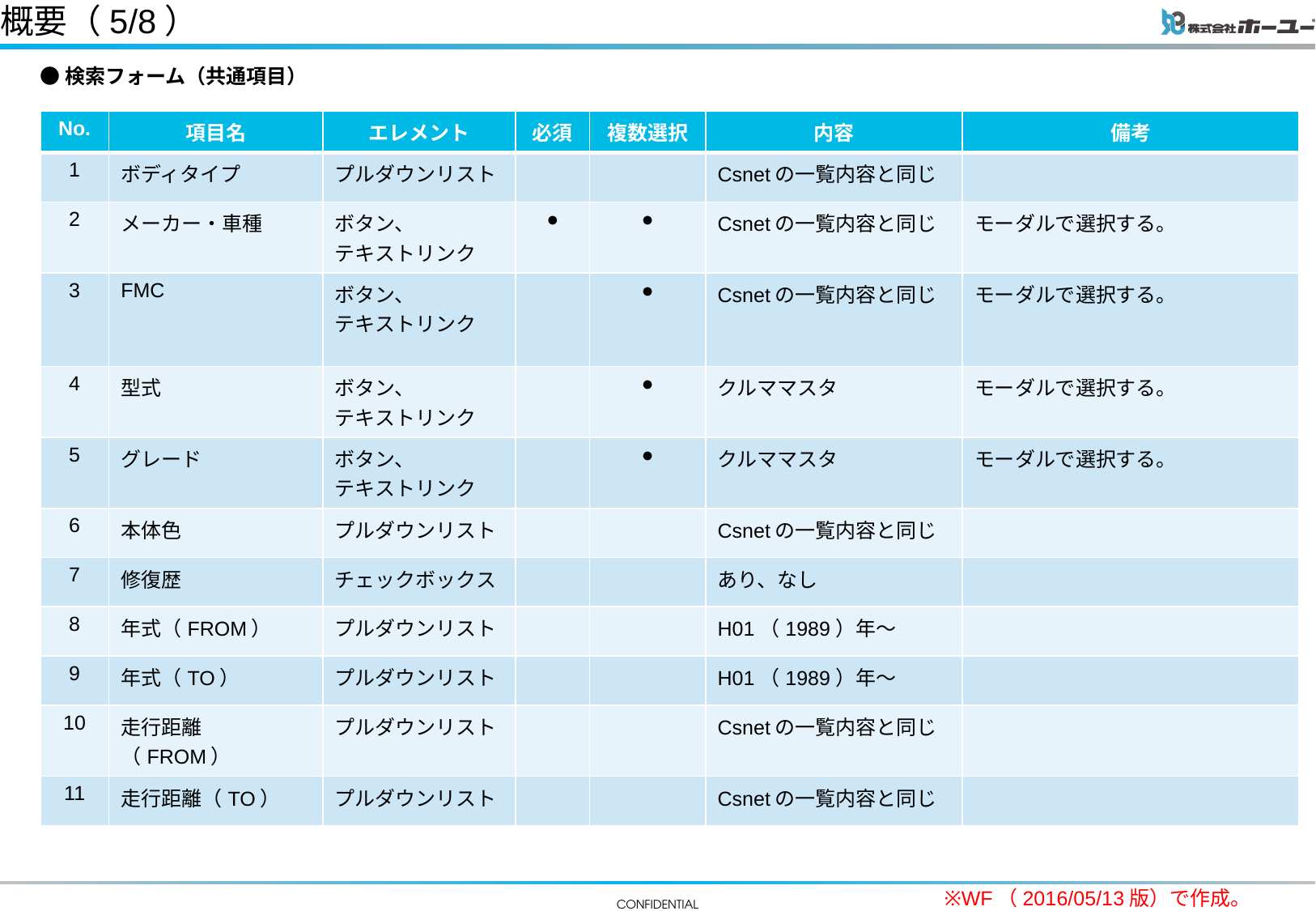

# 概要（5/8）
●検索フォーム（共通項目）
| No. | 項目名 | エレメント | 必須 | 複数選択 | 内容 | 備考 |
| --- | --- | --- | --- | --- | --- | --- |
| 1 | ボディタイプ | プルダウンリスト |  |  | Csnetの一覧内容と同じ |  |
| 2 | メーカー・車種 | ボタン、 テキストリンク | ● | ● | Csnetの一覧内容と同じ | モーダルで選択する。 |
| 3 | FMC | ボタン、 テキストリンク |  | ● | Csnetの一覧内容と同じ | モーダルで選択する。 |
| 4 | 型式 | ボタン、 テキストリンク |  | ● | クルママスタ | モーダルで選択する。 |
| 5 | グレード | ボタン、 テキストリンク |  | ● | クルママスタ | モーダルで選択する。 |
| 6 | 本体色 | プルダウンリスト |  |  | Csnetの一覧内容と同じ |  |
| 7 | 修復歴 | チェックボックス |  |  | あり、なし |  |
| 8 | 年式（FROM） | プルダウンリスト |  |  | H01（1989）年～ |  |
| 9 | 年式（TO） | プルダウンリスト |  |  | H01（1989）年～ |  |
| 10 | 走行距離（FROM） | プルダウンリスト |  |  | Csnetの一覧内容と同じ |  |
| 11 | 走行距離（TO） | プルダウンリスト |  |  | Csnetの一覧内容と同じ |  |
※WF（2016/05/13版）で作成。